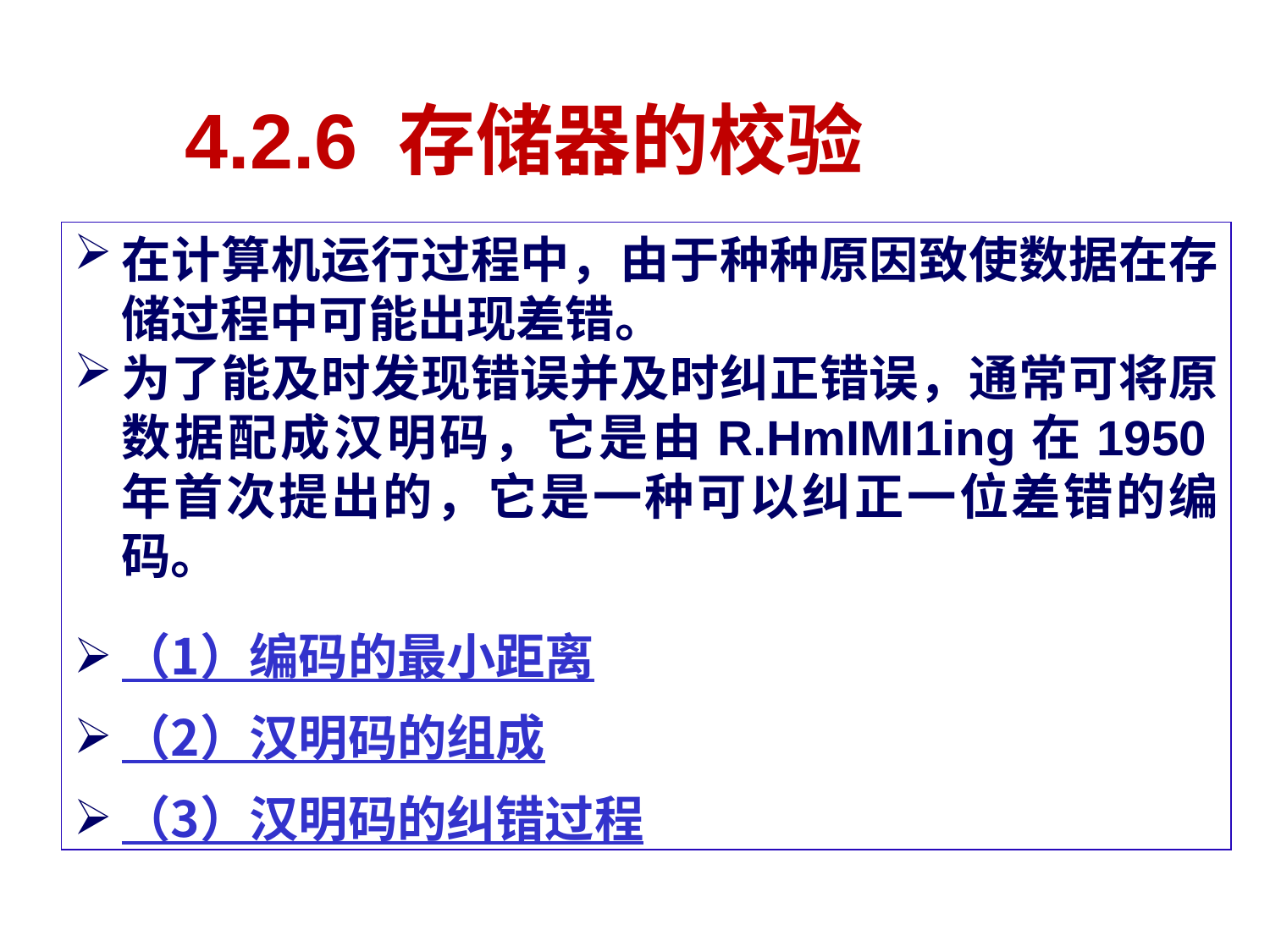

# 4.2.6 存储器的校验
在计算机运行过程中，由于种种原因致使数据在存储过程中可能出现差错。
为了能及时发现错误并及时纠正错误，通常可将原数据配成汉明码，它是由R.HmIMI1ing在1950年首次提出的，它是一种可以纠正一位差错的编码。
（1）编码的最小距离
（2）汉明码的组成
（3）汉明码的纠错过程